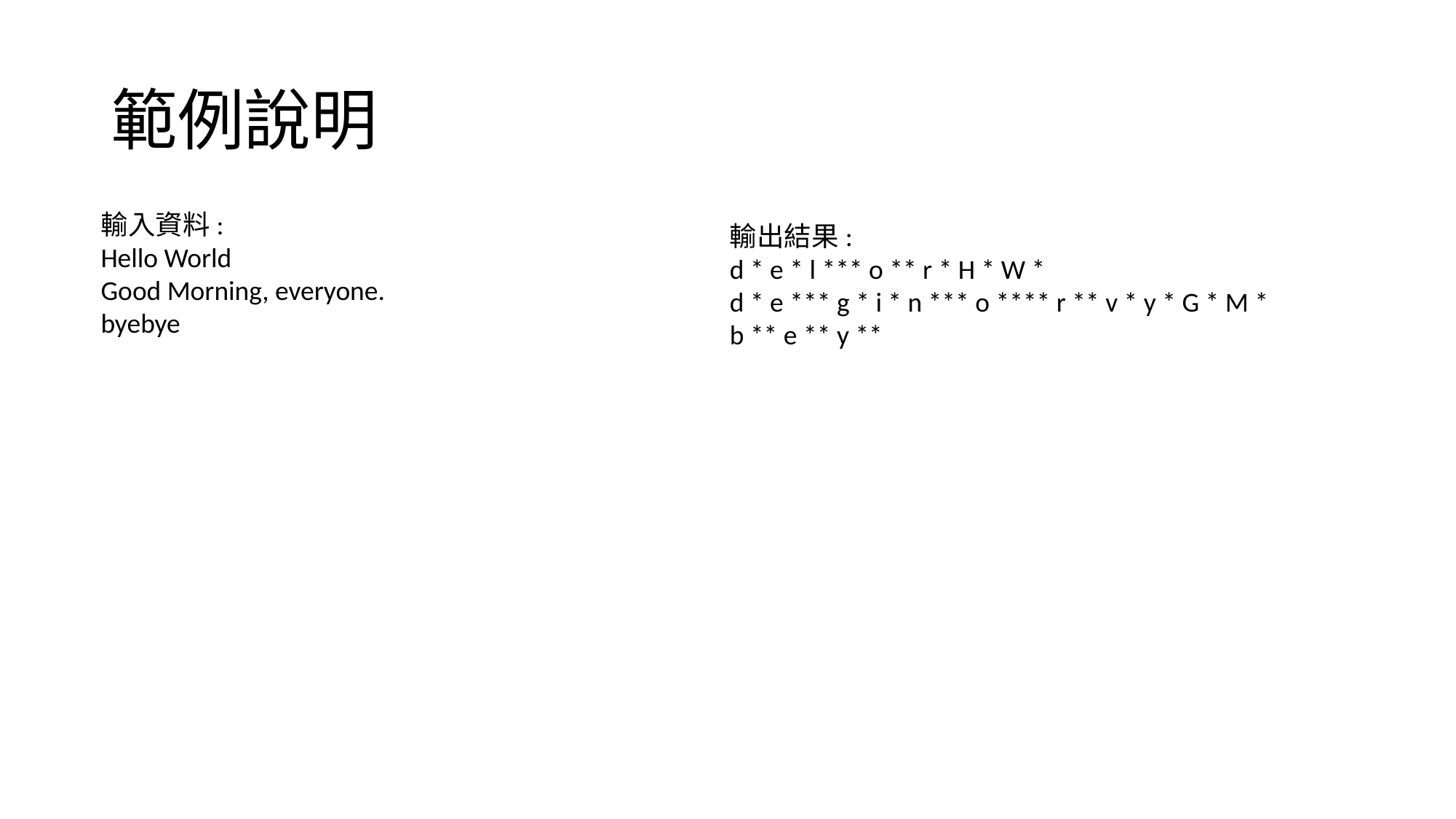

# 範例說明
輸入資料:
Hello World
Good Morning, everyone.
byebye
輸出結果:
d * e * l *** o ** r * H * W *
d * e *** g * i * n *** o **** r ** v * y * G * M *
b ** e ** y **